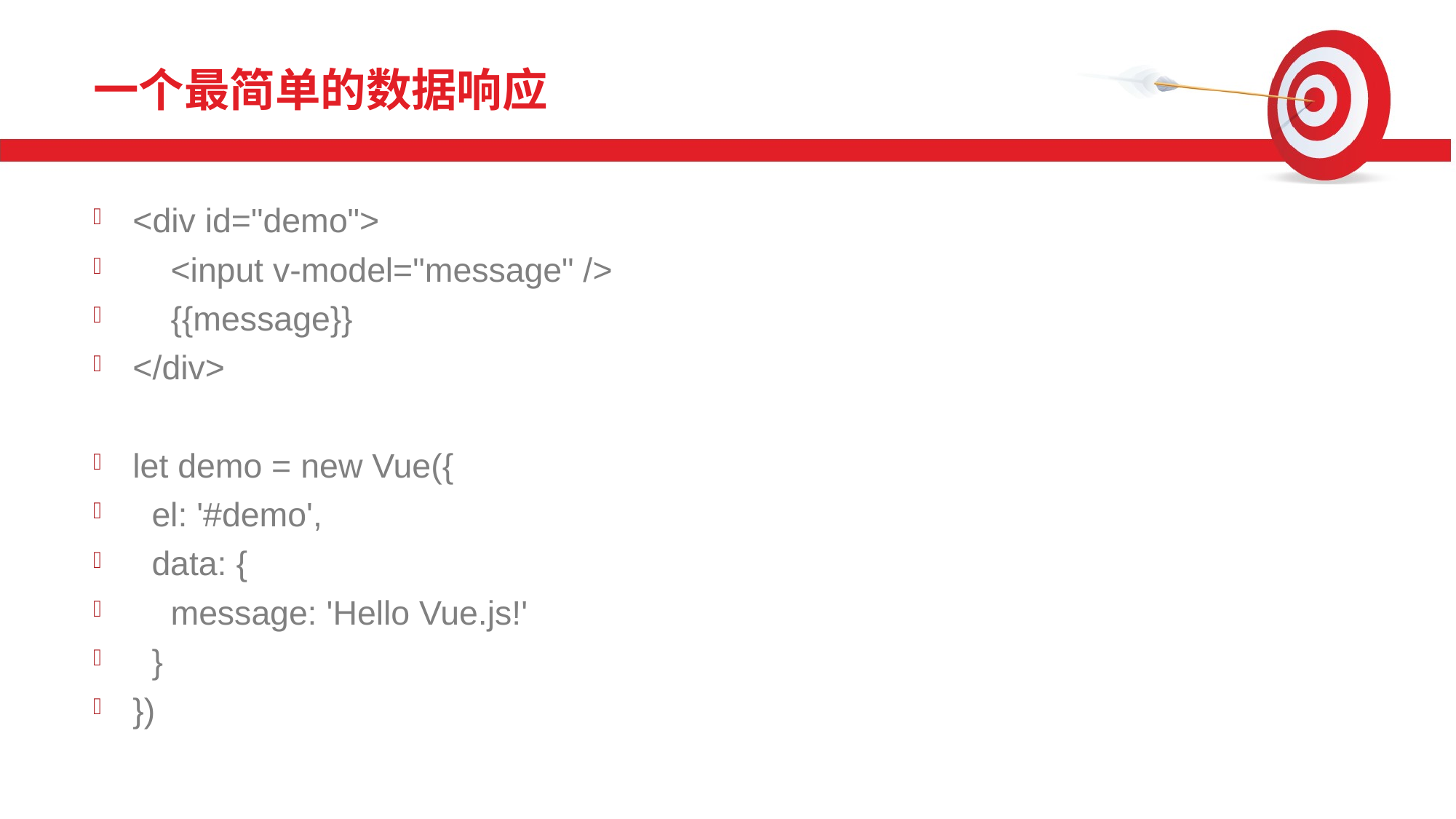

# 一个最简单的数据响应
<div id="demo">
    <input v-model="message" />
    {{message}}
</div>

let demo = new Vue({
  el: '#demo',
  data: {
    message: 'Hello Vue.js!'
  }
})